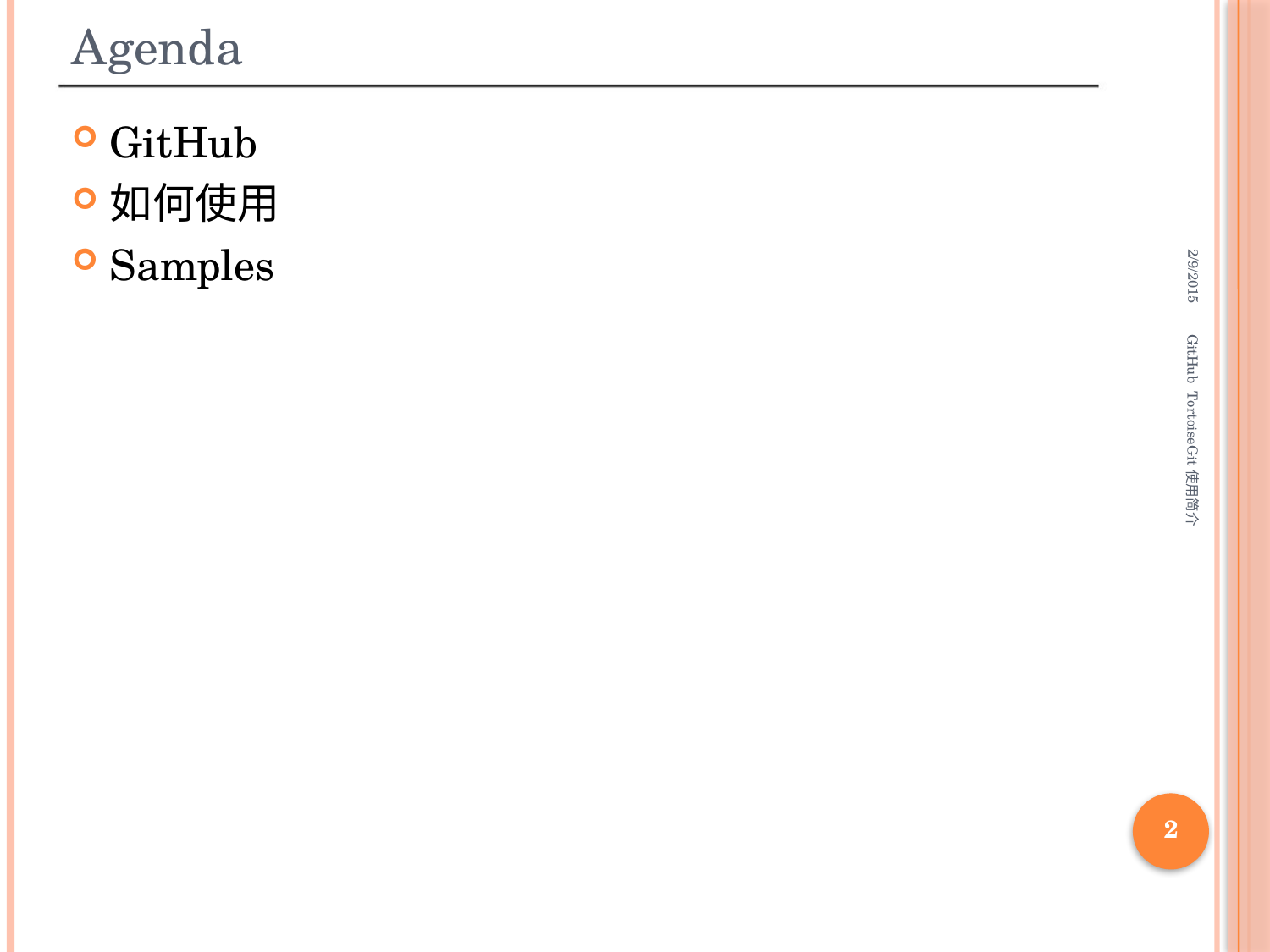

# Agenda
GitHub
如何使用
Samples
2/9/2015
GitHub  TortoiseGit使用简介
2